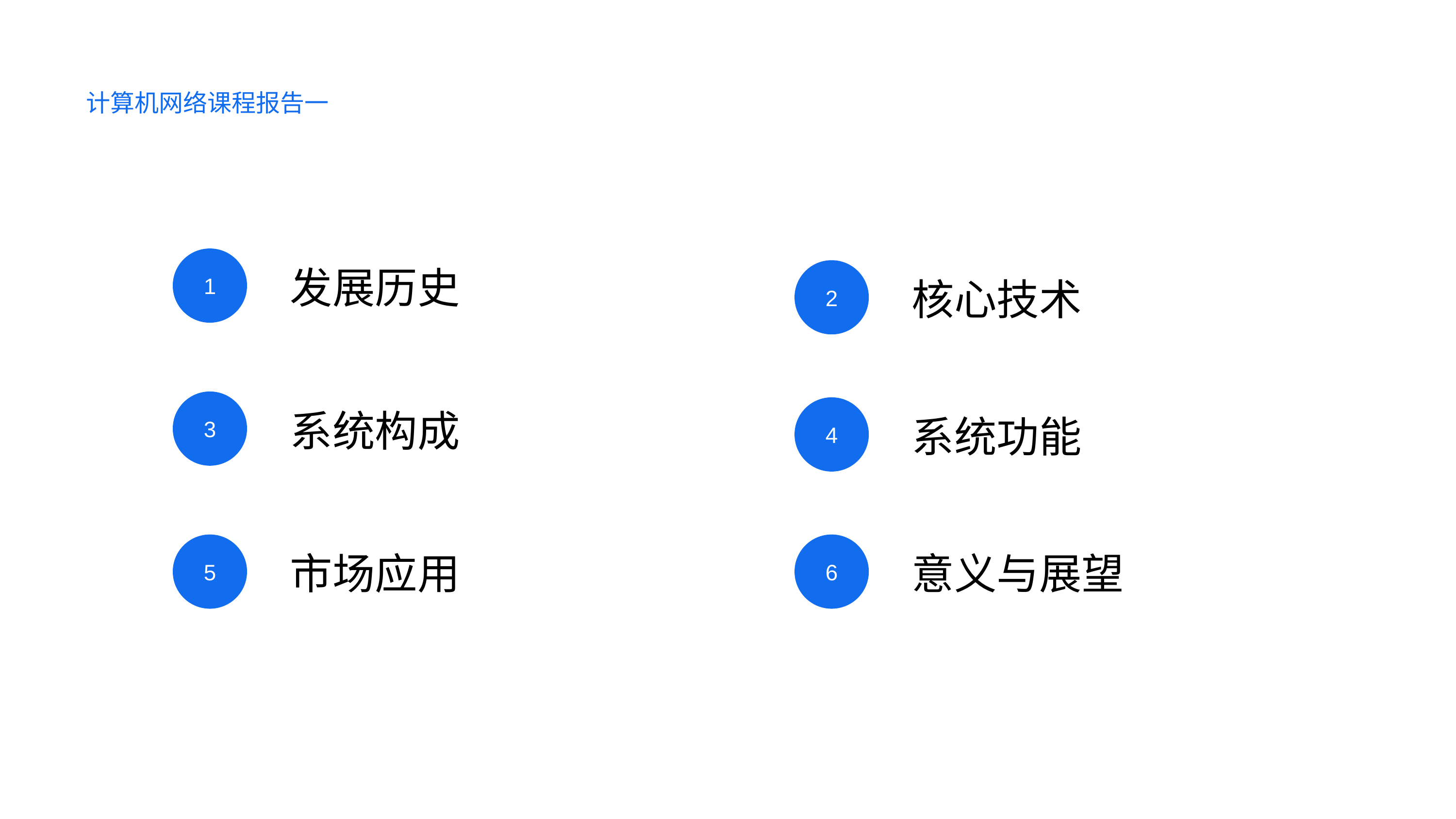

计算机网络课程报告一

1

2
发展历史
核心技术

3

4
系统构成
系统功能

5

6
市场应用
意义与展望